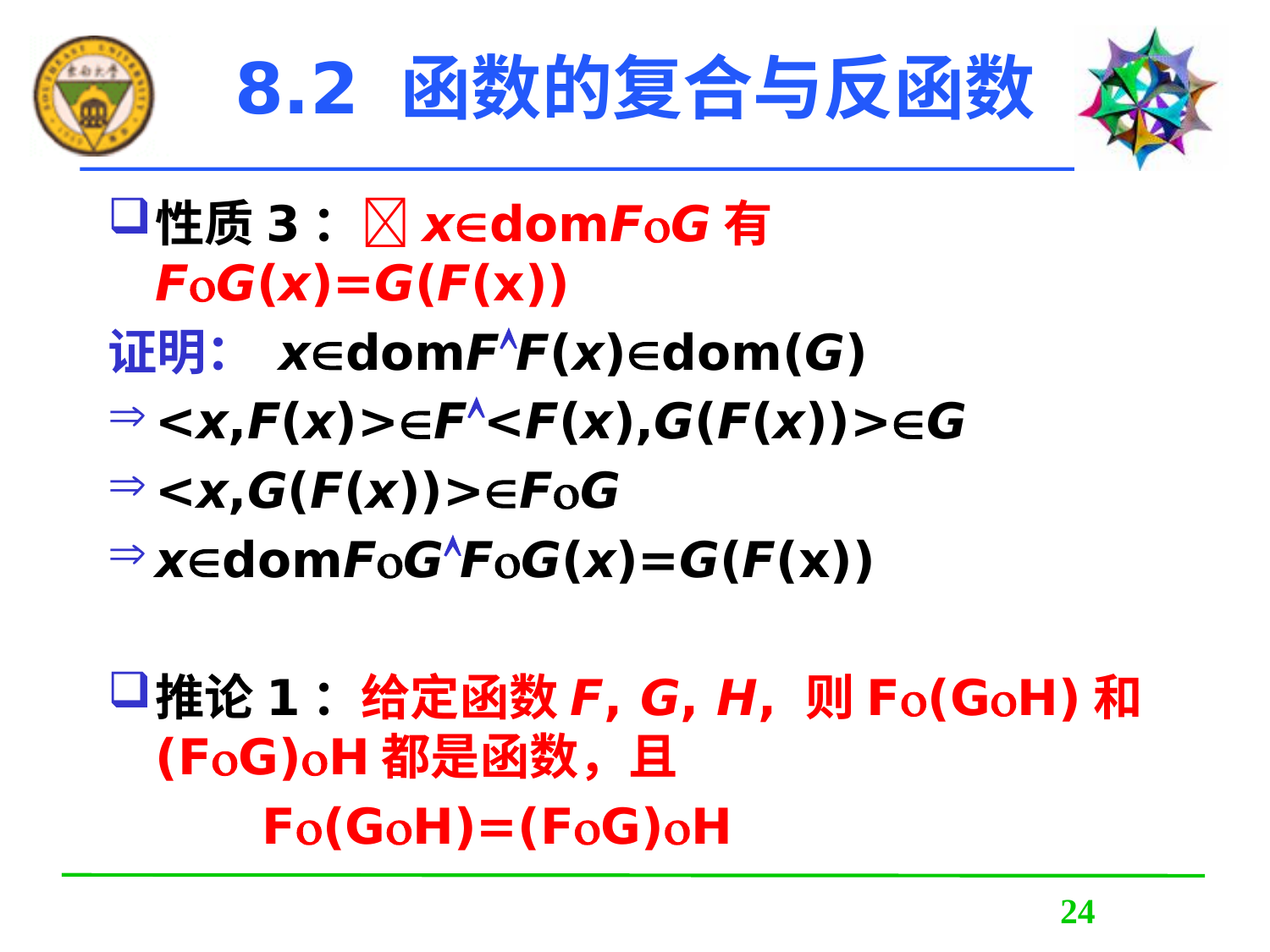

# 8.2 函数的复合与反函数
性质3：∀x∈domFοG有FοG(x)=G(F(x))
证明： x∈domF∧F(x)∈dom(G)
<x,F(x)>∈F∧<F(x),G(F(x))>∈G
<x,G(F(x))>∈FοG
x∈domFοG∧FοG(x)=G(F(x))

推论1：给定函数F, G, H, 则Fο(GοH)和(FοG)οH都是函数，且
         Fο(GοH)=(FοG)οH